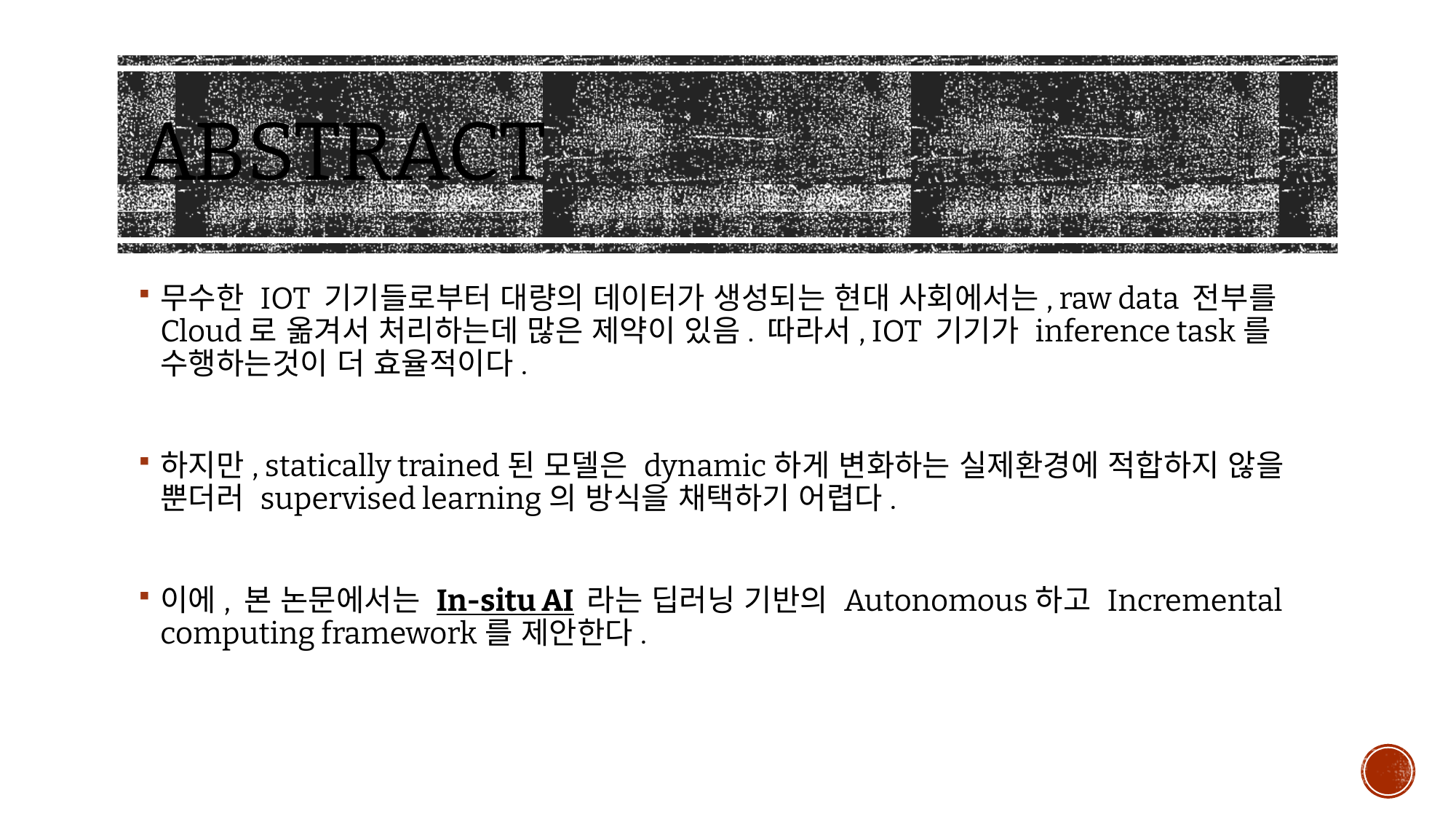

# abstract

무수한 IOT 기기들로부터 대량의 데이터가 생성되는 현대 사회에서는, raw data 전부를 Cloud로 옮겨서 처리하는데 많은 제약이 있음. 따라서, IOT 기기가 inference task를 수행하는것이 더 효율적이다.

하지만, statically trained된 모델은 dynamic하게 변화하는 실제환경에 적합하지 않을 뿐더러 supervised learning의 방식을 채택하기 어렵다.

이에, 본 논문에서는 In-situ AI 라는 딥러닝 기반의 Autonomous하고 Incremental computing framework를 제안한다.